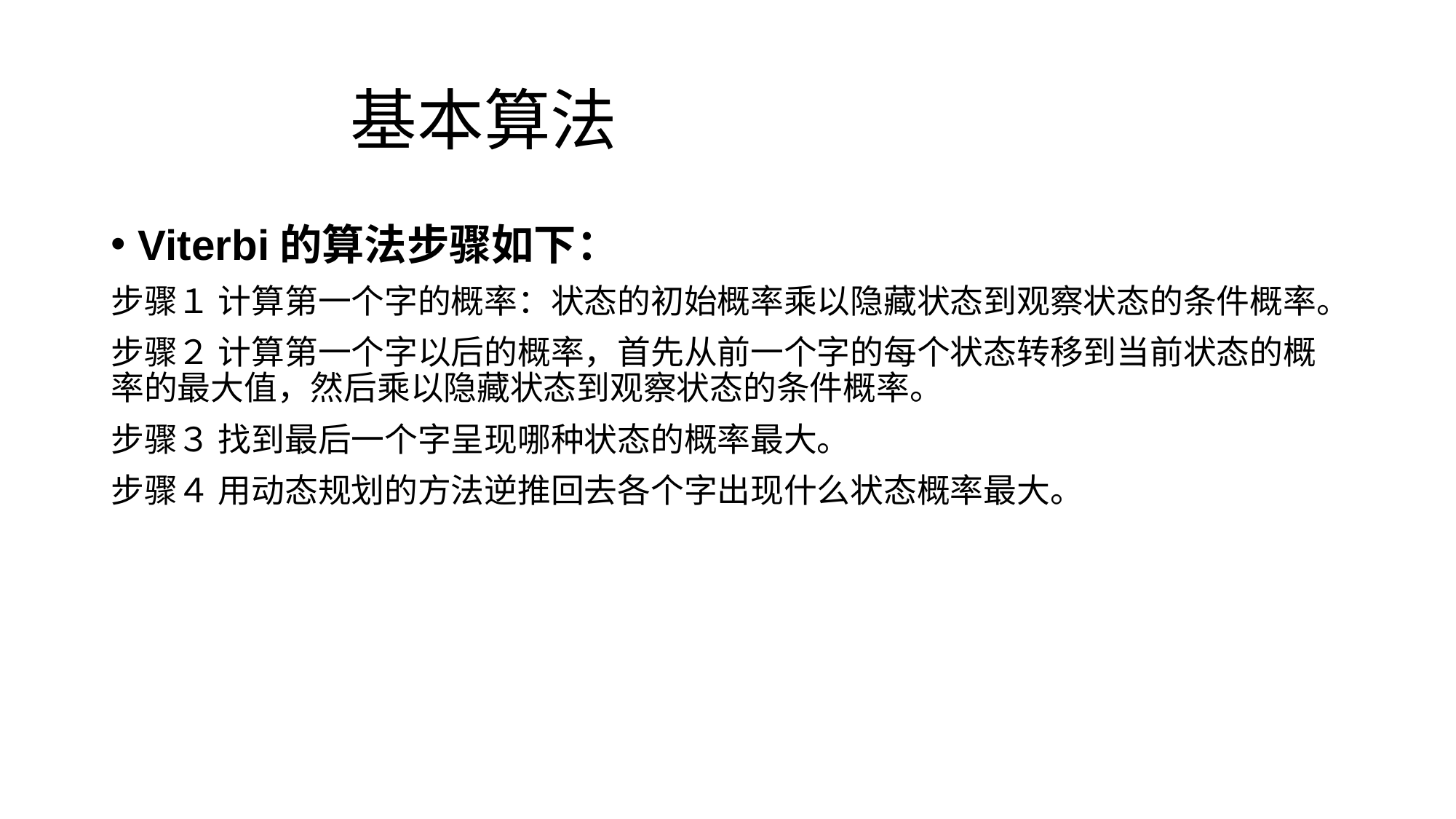

# 基本算法
Viterbi的算法步骤如下：
步骤１ 计算第一个字的概率：状态的初始概率乘以隐藏状态到观察状态的条件概率。
步骤２ 计算第一个字以后的概率，首先从前一个字的每个状态转移到当前状态的概率的最大值，然后乘以隐藏状态到观察状态的条件概率。
步骤３ 找到最后一个字呈现哪种状态的概率最大。
步骤４ 用动态规划的方法逆推回去各个字出现什么状态概率最大。